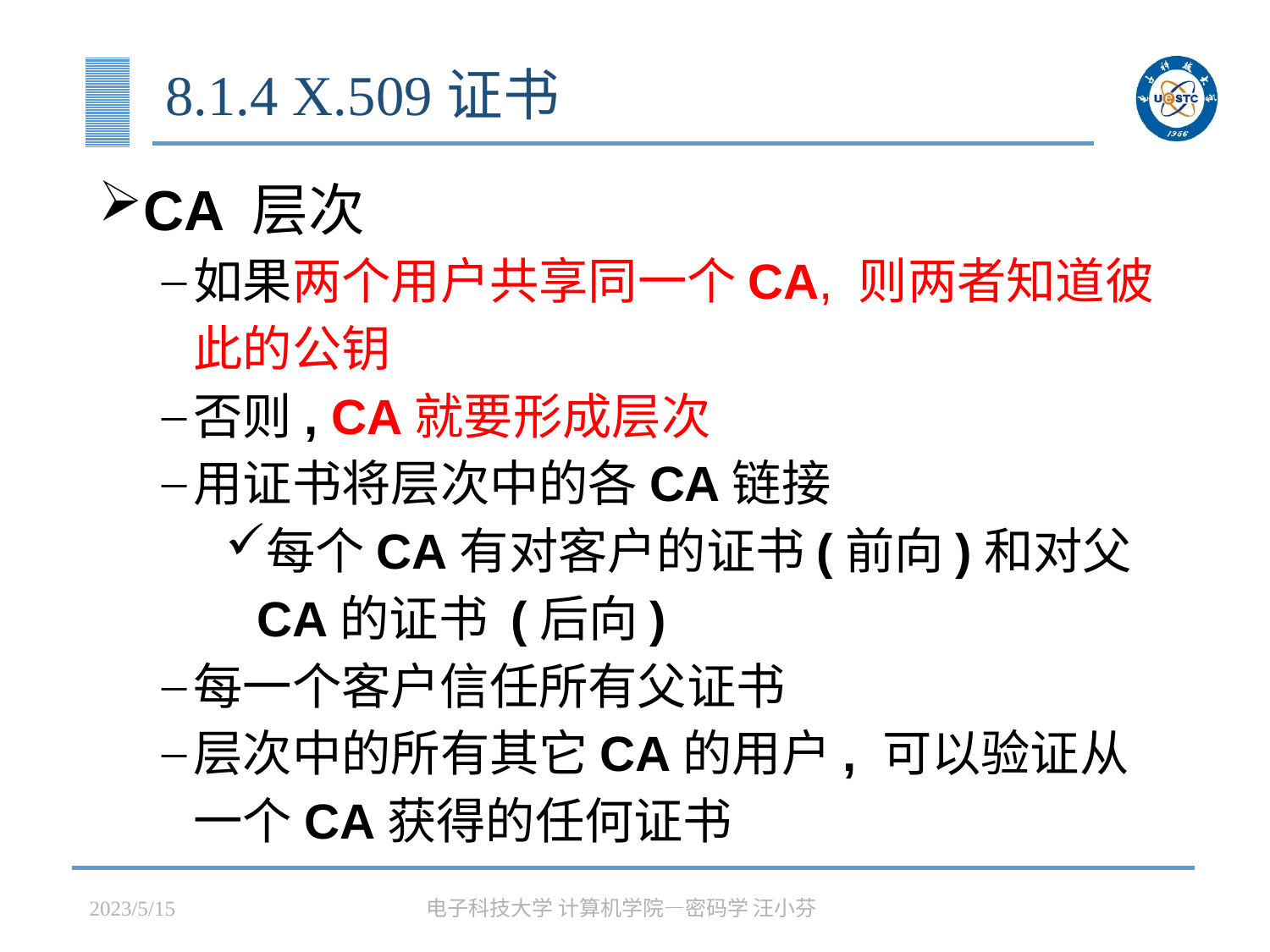

# 8.1.4 X.509证书
CA 层次
如果两个用户共享同一个CA, 则两者知道彼此的公钥
否则, CA就要形成层次
用证书将层次中的各CA链接
每个CA有对客户的证书(前向)和对父CA的证书 (后向)
每一个客户信任所有父证书
层次中的所有其它CA的用户, 可以验证从一个CA获得的任何证书
2023/5/15
电子科技大学 计算机学院—密码学 汪小芬